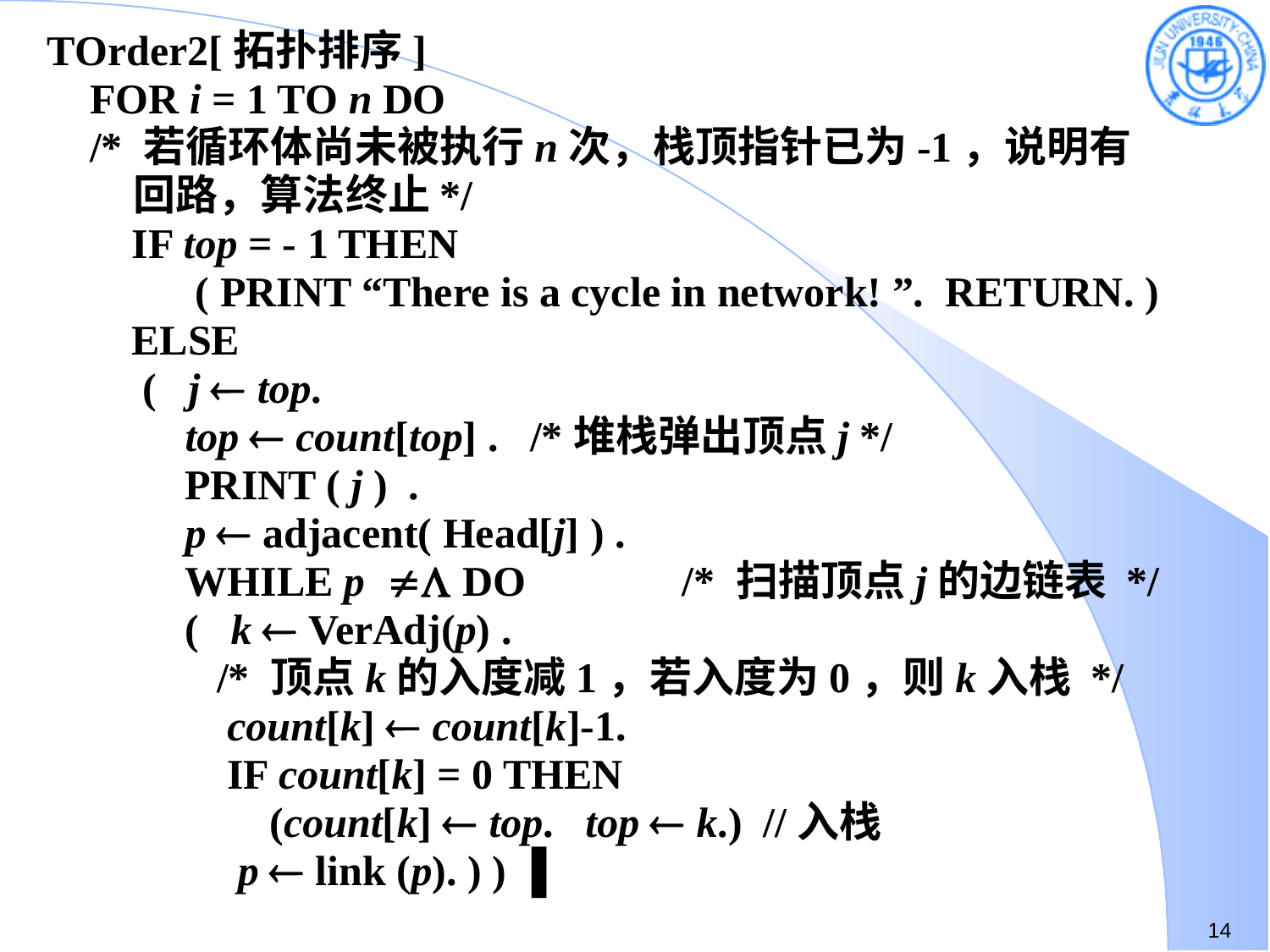

TOrder2[拓扑排序]
    FOR i = 1 TO n DO
    /* 若循环体尚未被执行n次，栈顶指针已为-1，说明有
        回路，算法终止*/
        IF top = - 1 THEN
              ( PRINT “There is a cycle in network! ”.  RETURN. )
        ELSE
         (   j ← top.
             top ← count[top] .   /*堆栈弹出顶点j */
             PRINT ( j )  .
             p ← adjacent( Head[j] ) .
             WHILE p  ≠Λ DO		/* 扫描顶点j的边链表 */
	 (   k ← VerAdj(p) .
	    /* 顶点k的入度减1，若入度为0，则k入栈 */
                 count[k] ← count[k]-1.
                 IF count[k] = 0 THEN
                     (count[k] ← top.   top ← k.)  //入栈
                  p ← link (p). ) ) ▐